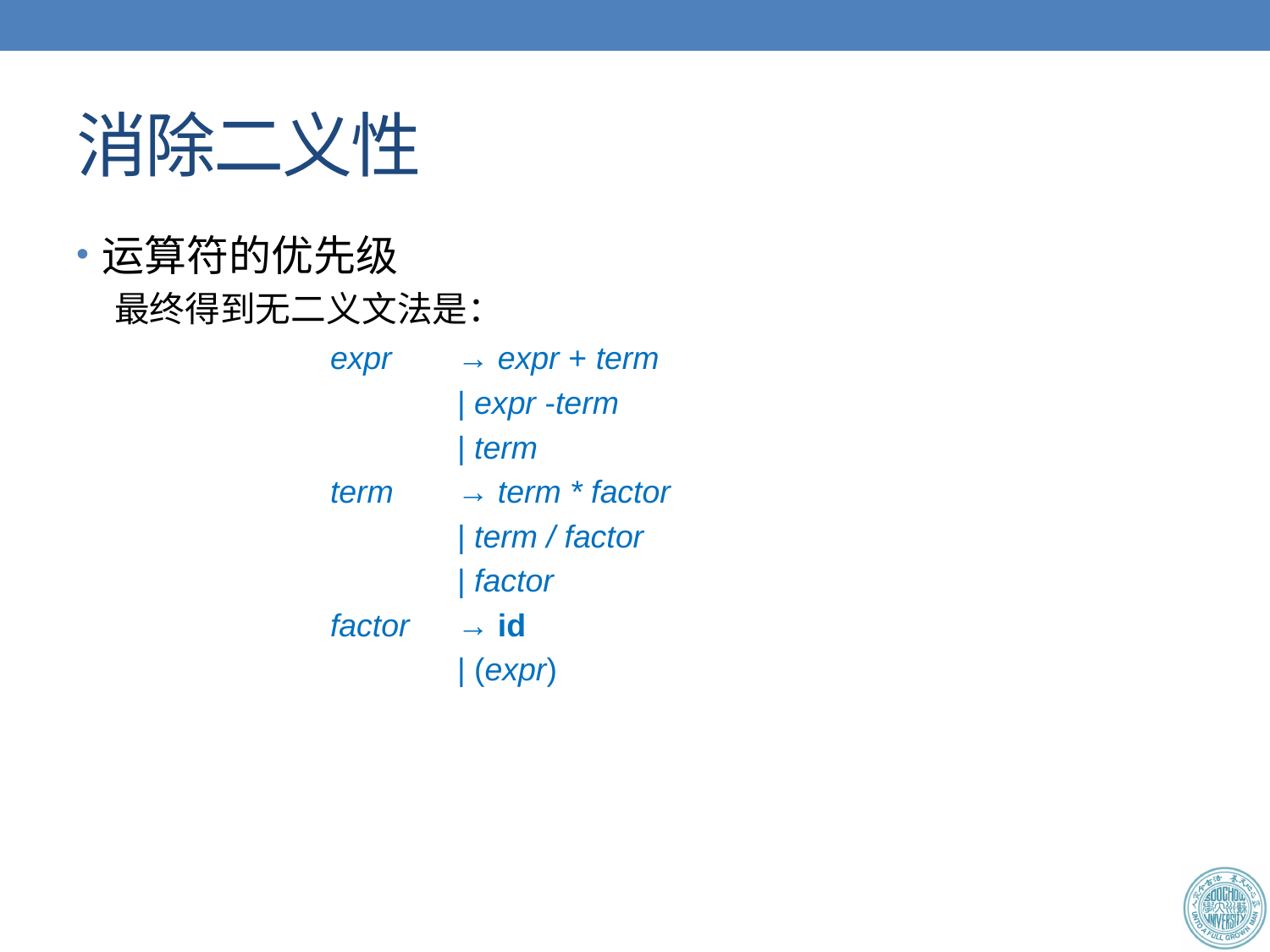

# 消除二义性
运算符的优先级
最终得到无二义文法是：
		expr	→ expr + term
			| expr -term
			| term
		term	→ term * factor
			| term / factor
			| factor
		factor	→ id
			| (expr)